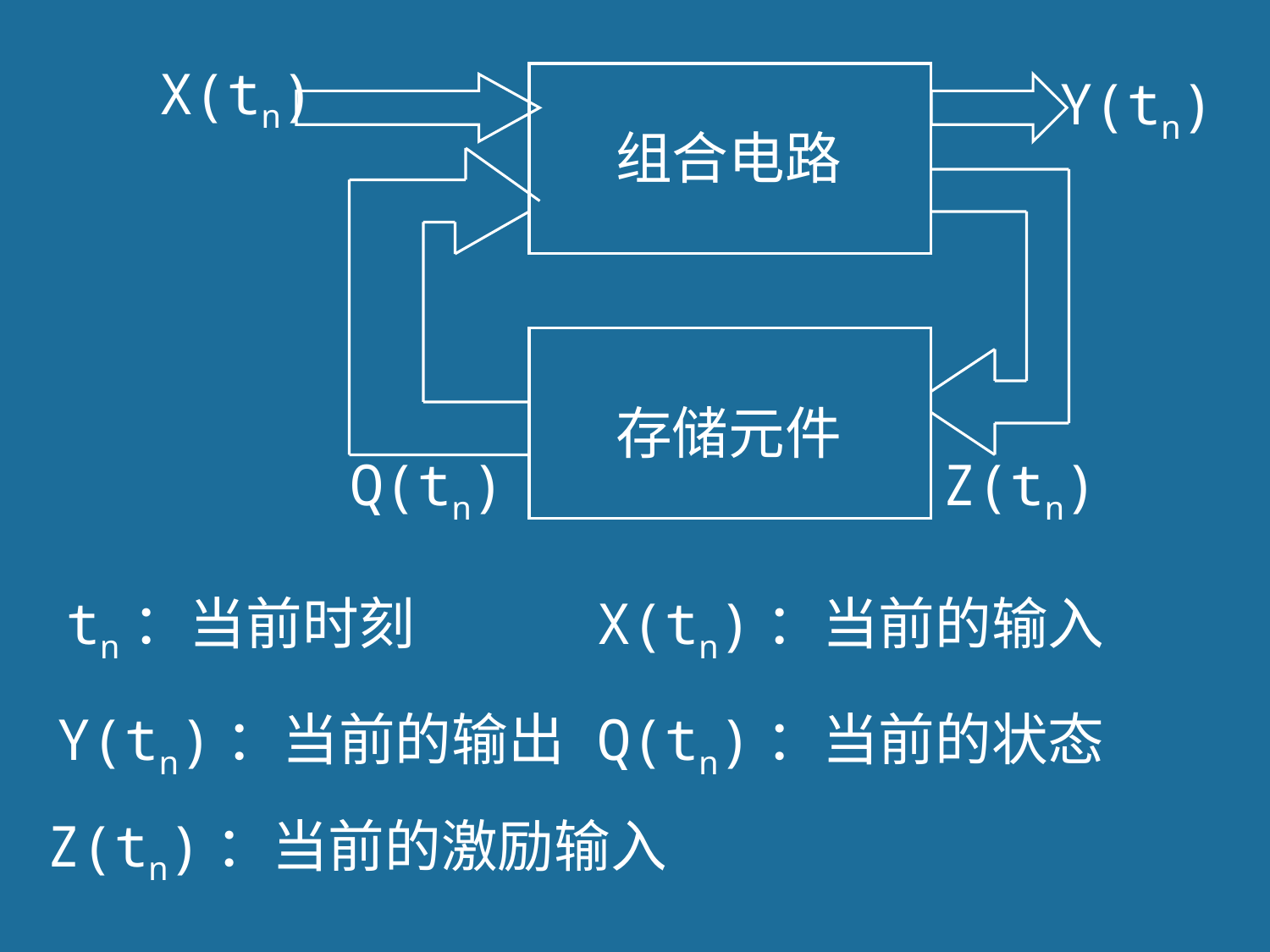

X(tn)
Y(tn)

组合电路

存储元件

Q(tn)
Z(tn)

tn：当前时刻
X(tn)：当前的输入
Y(tn)：当前的输出
Q(tn)：当前的状态
Z(tn)：当前的激励输入
5